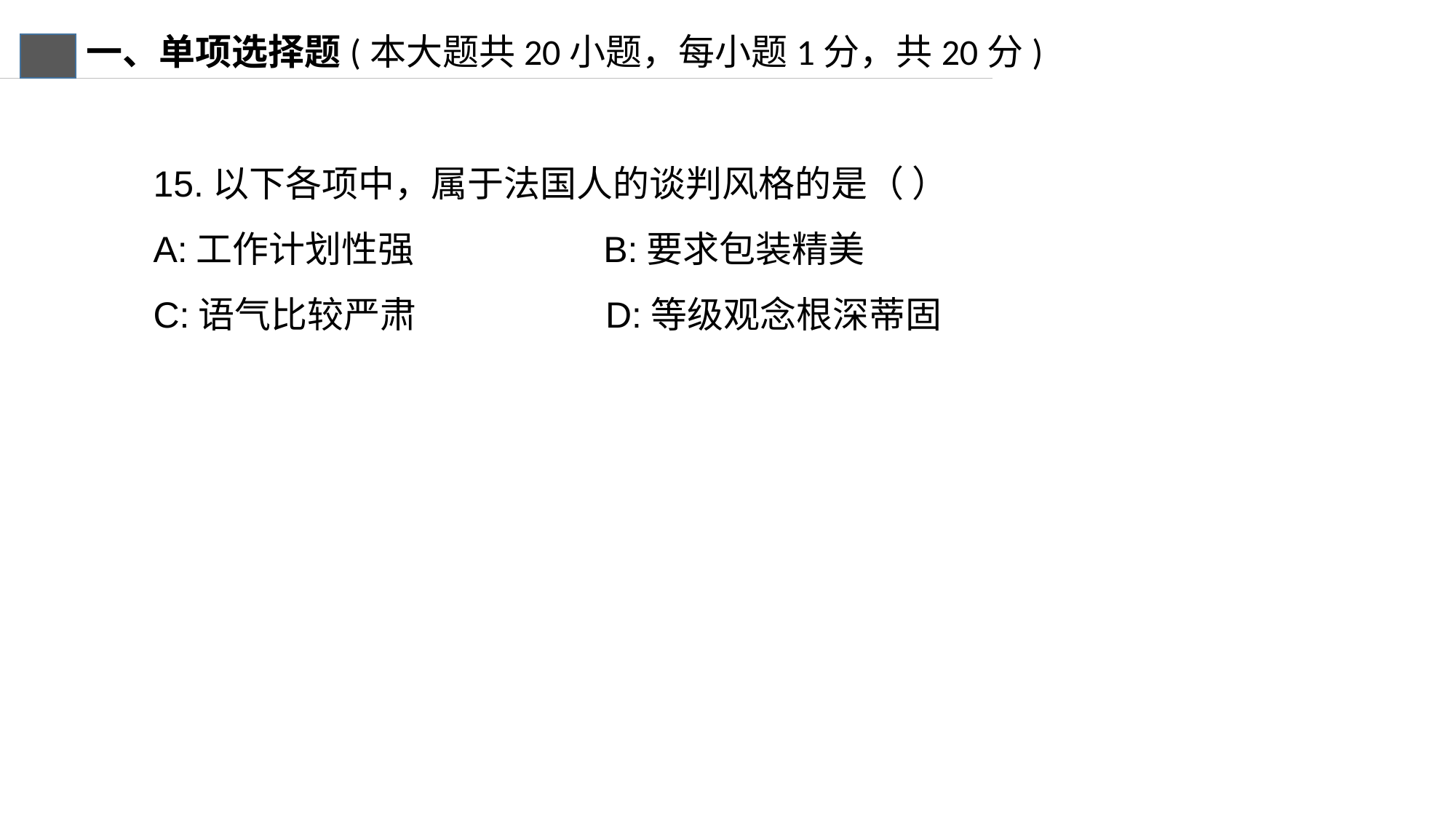

一、单项选择题(本大题共20小题，每小题1分，共20分)

15.以下各项中，属于法国人的谈判风格的是（ ）
A:工作计划性强                      B:要求包装精美
C:语气比较严肃                      D:等级观念根深蒂固